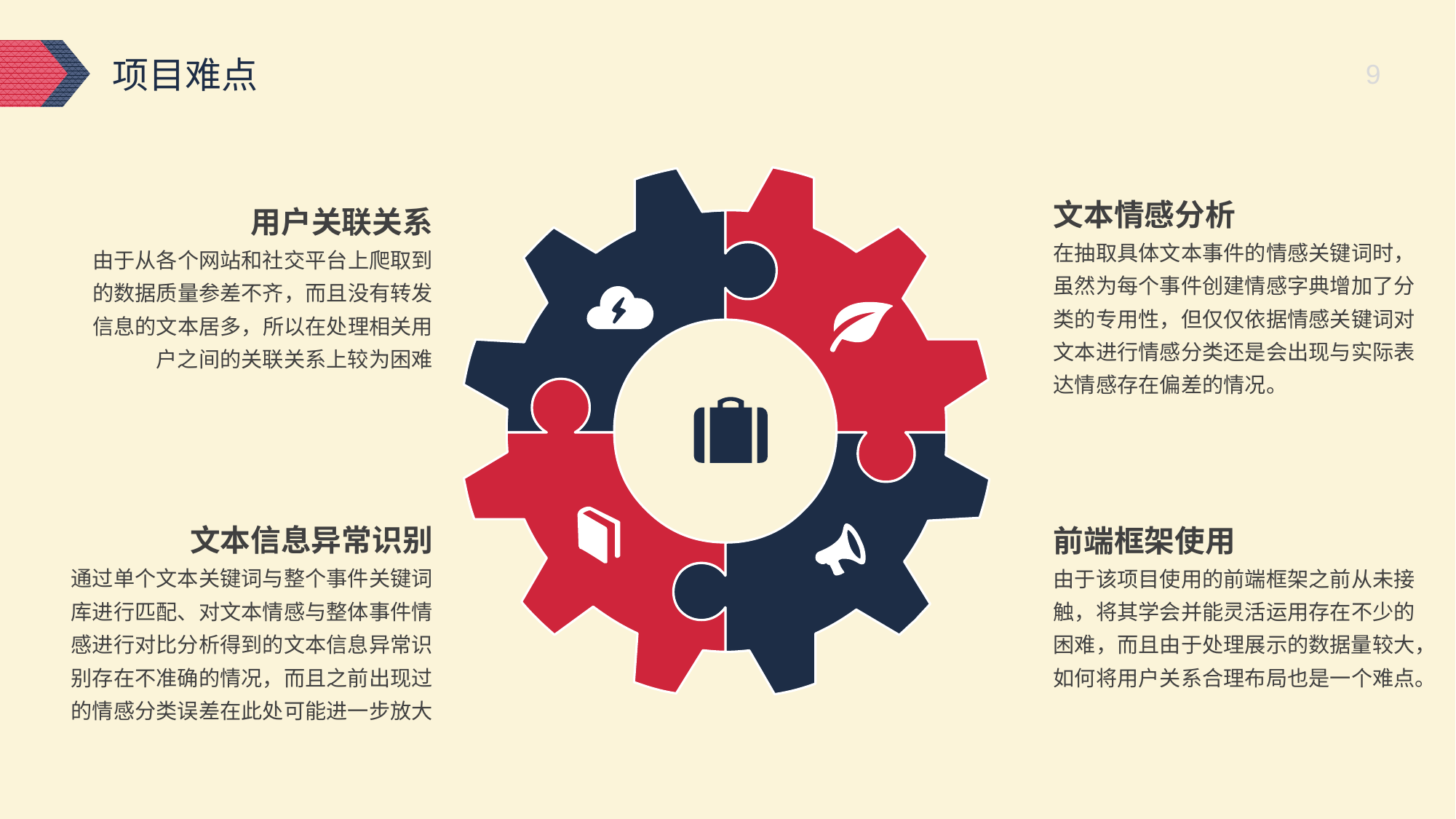

项目难点

文本情感分析
在抽取具体文本事件的情感关键词时，虽然为每个事件创建情感字典增加了分类的专用性，但仅仅依据情感关键词对文本进行情感分类还是会出现与实际表达情感存在偏差的情况。
用户关联关系
由于从各个网站和社交平台上爬取到的数据质量参差不齐，而且没有转发信息的文本居多，所以在处理相关用户之间的关联关系上较为困难

文本信息异常识别
通过单个文本关键词与整个事件关键词库进行匹配、对文本情感与整体事件情感进行对比分析得到的文本信息异常识别存在不准确的情况，而且之前出现过的情感分类误差在此处可能进一步放大
前端框架使用
由于该项目使用的前端框架之前从未接触，将其学会并能灵活运用存在不少的困难，而且由于处理展示的数据量较大，如何将用户关系合理布局也是一个难点。